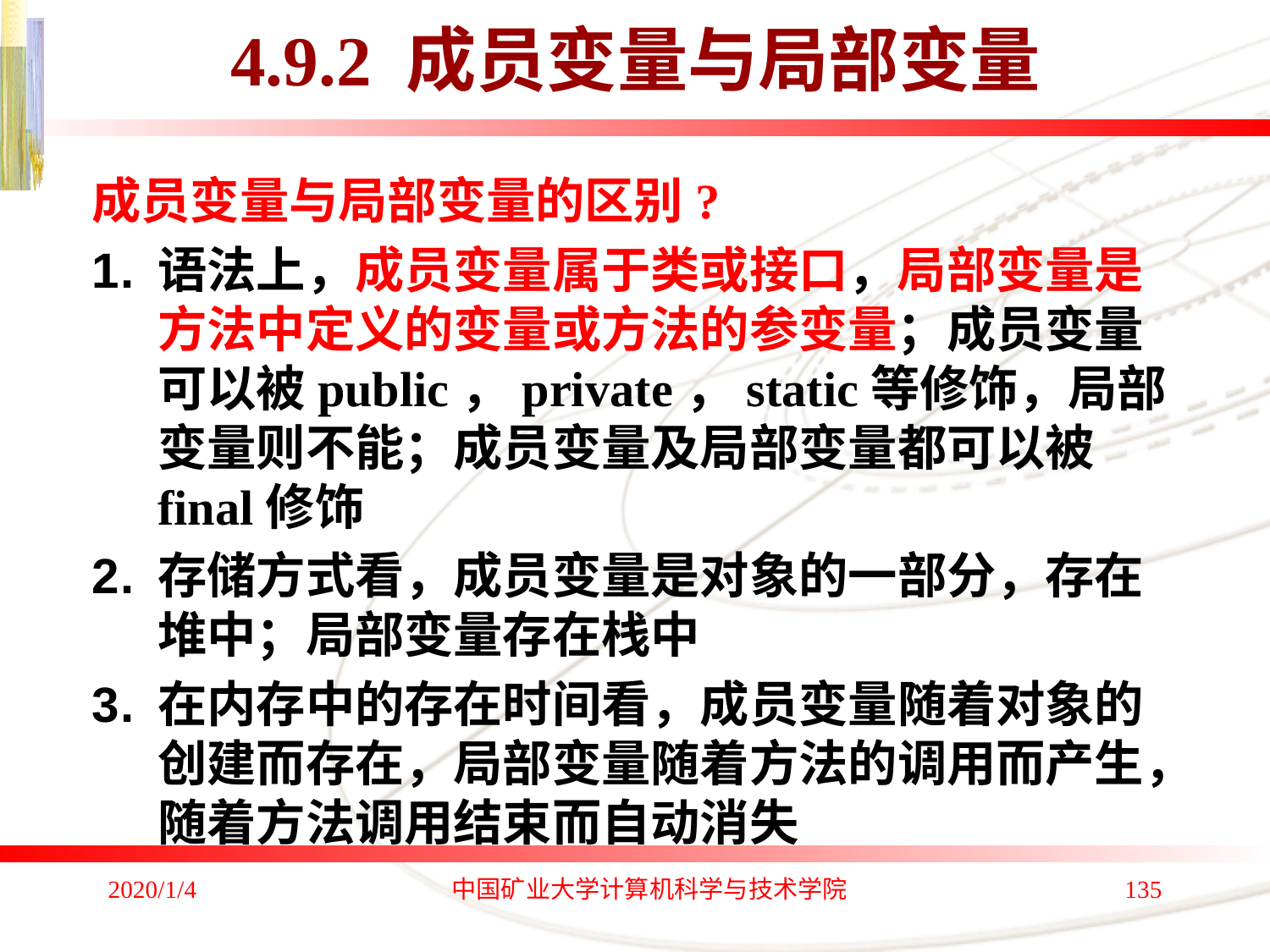

# 4.9.2 成员变量与局部变量
成员变量与局部变量的区别?
语法上，成员变量属于类或接口，局部变量是方法中定义的变量或方法的参变量；成员变量可以被public，private，static等修饰，局部变量则不能；成员变量及局部变量都可以被final修饰
存储方式看，成员变量是对象的一部分，存在堆中；局部变量存在栈中
在内存中的存在时间看，成员变量随着对象的创建而存在，局部变量随着方法的调用而产生，随着方法调用结束而自动消失

2020/1/4
中国矿业大学计算机科学与技术学院
135